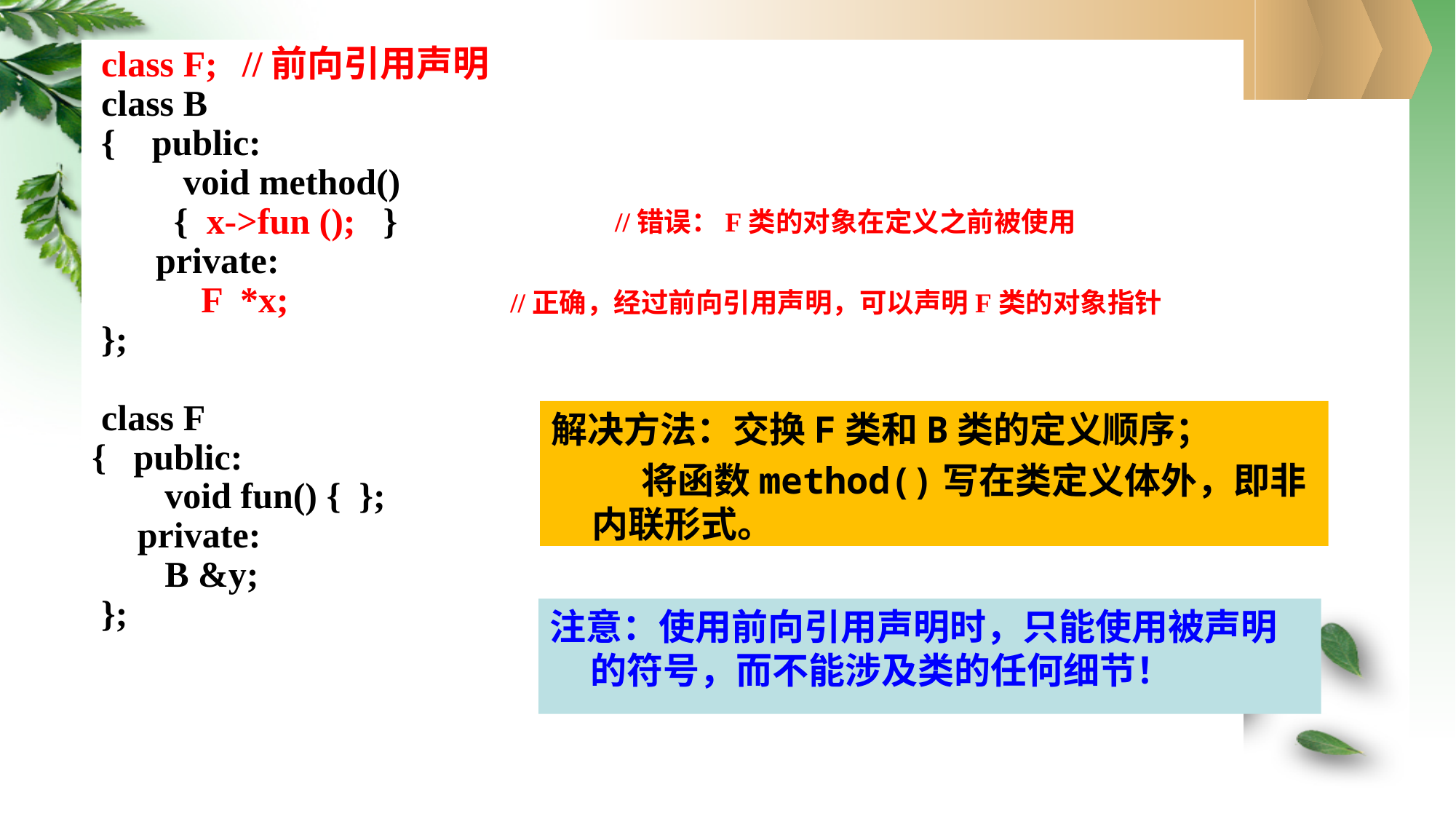

class F;	//前向引用声明
 class B
 {    public:
          void method()
         {  x->fun ();   }
       private:
            F  *x;
 };

 class F
{   public:
        void fun() {  };
     private:
        B &y;
 };
//错误：F类的对象在定义之前被使用
//正确，经过前向引用声明，可以声明F类的对象指针
解决方法：交换F类和B类的定义顺序；
          将函数method()写在类定义体外，即非内联形式。

注意：使用前向引用声明时，只能使用被声明的符号，而不能涉及类的任何细节！